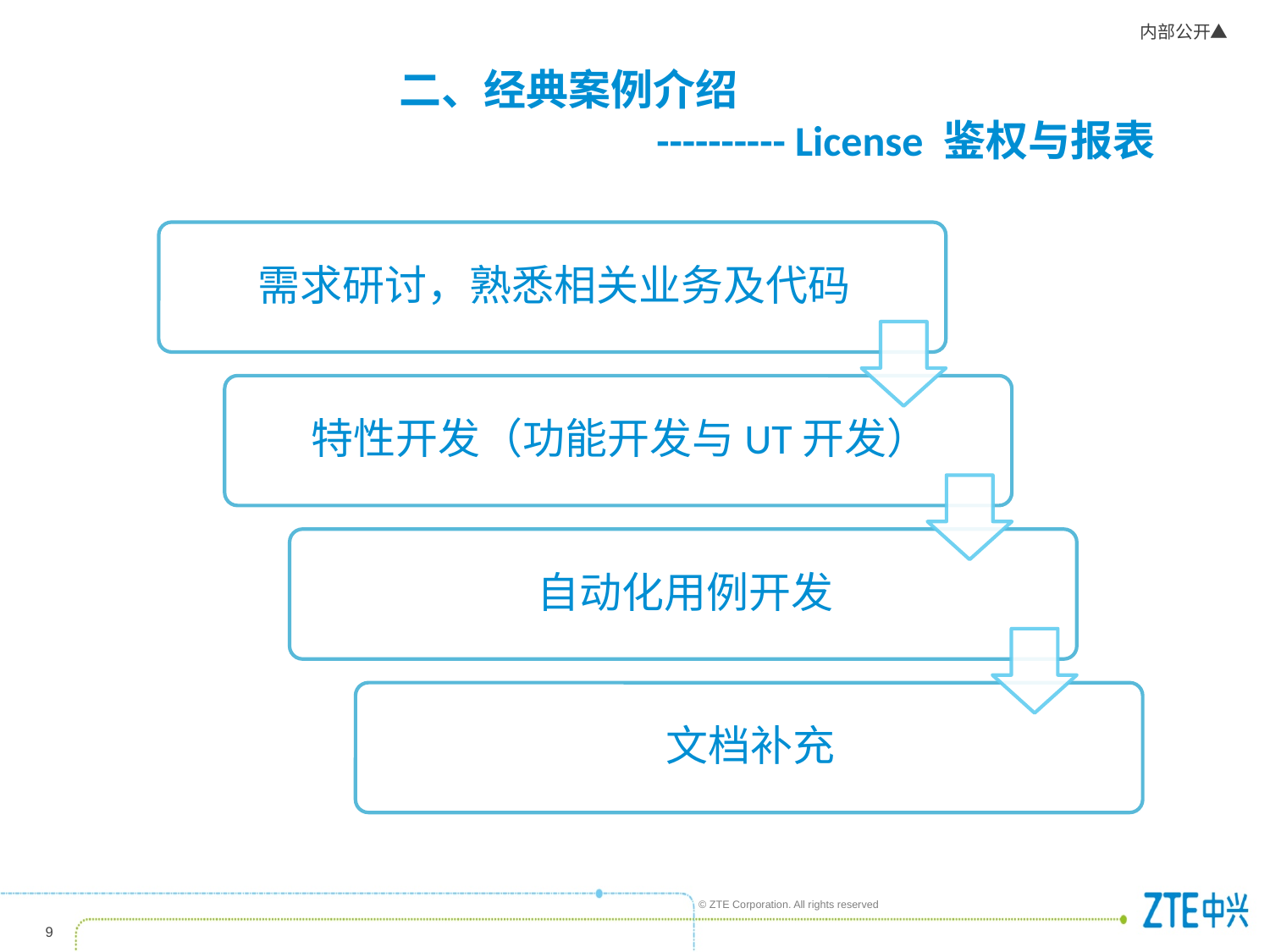

# 二、经典案例介绍 ---------- License 鉴权与报表
需求研讨，熟悉相关业务及代码
特性开发（功能开发与UT开发）
自动化用例开发
文档补充